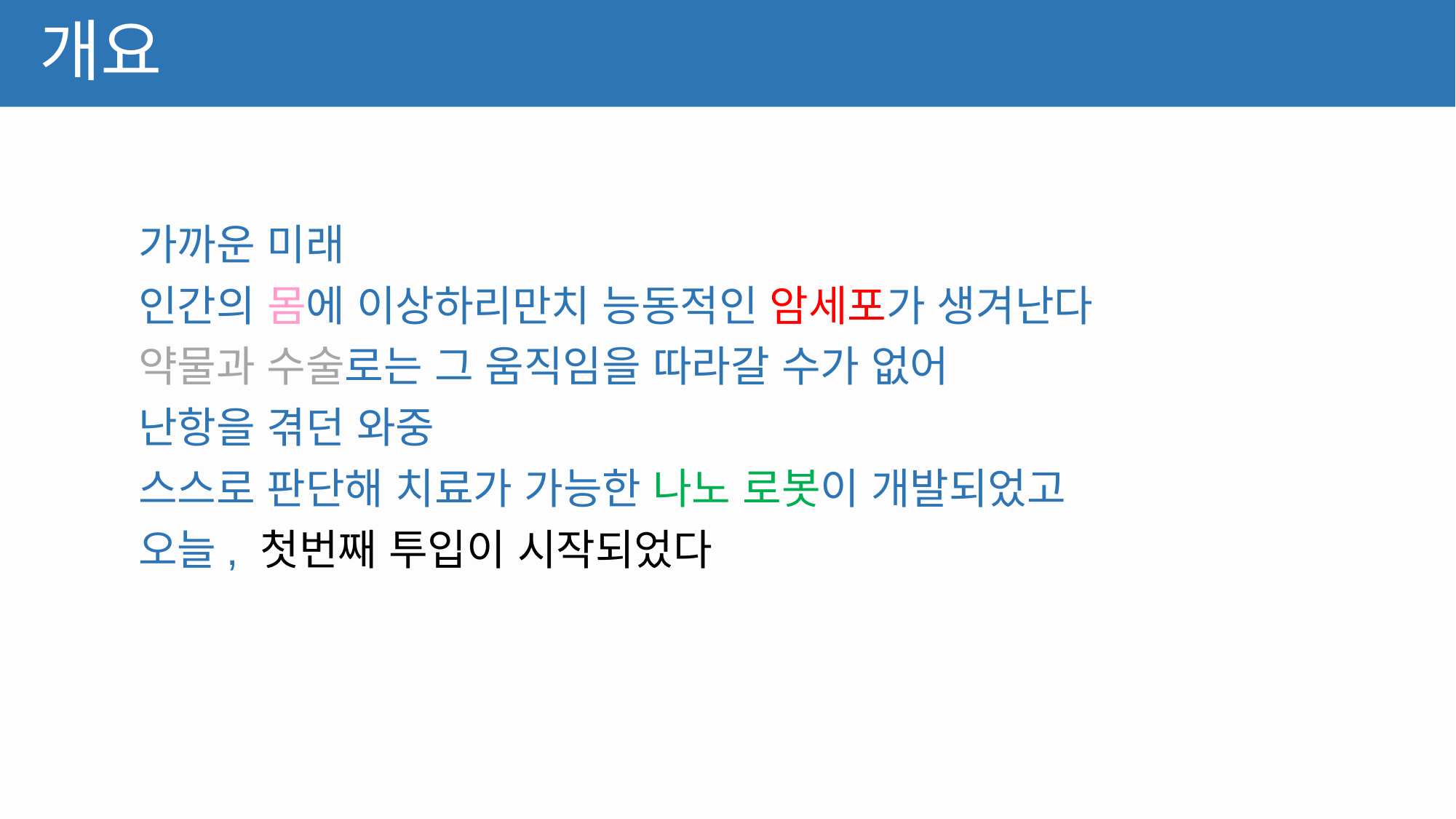

# 개요
가까운 미래
인간의 몸에 이상하리만치 능동적인 암세포가 생겨난다
약물과 수술로는 그 움직임을 따라갈 수가 없어
난항을 겪던 와중
스스로 판단해 치료가 가능한 나노 로봇이 개발되었고
오늘, 첫번째 투입이 시작되었다